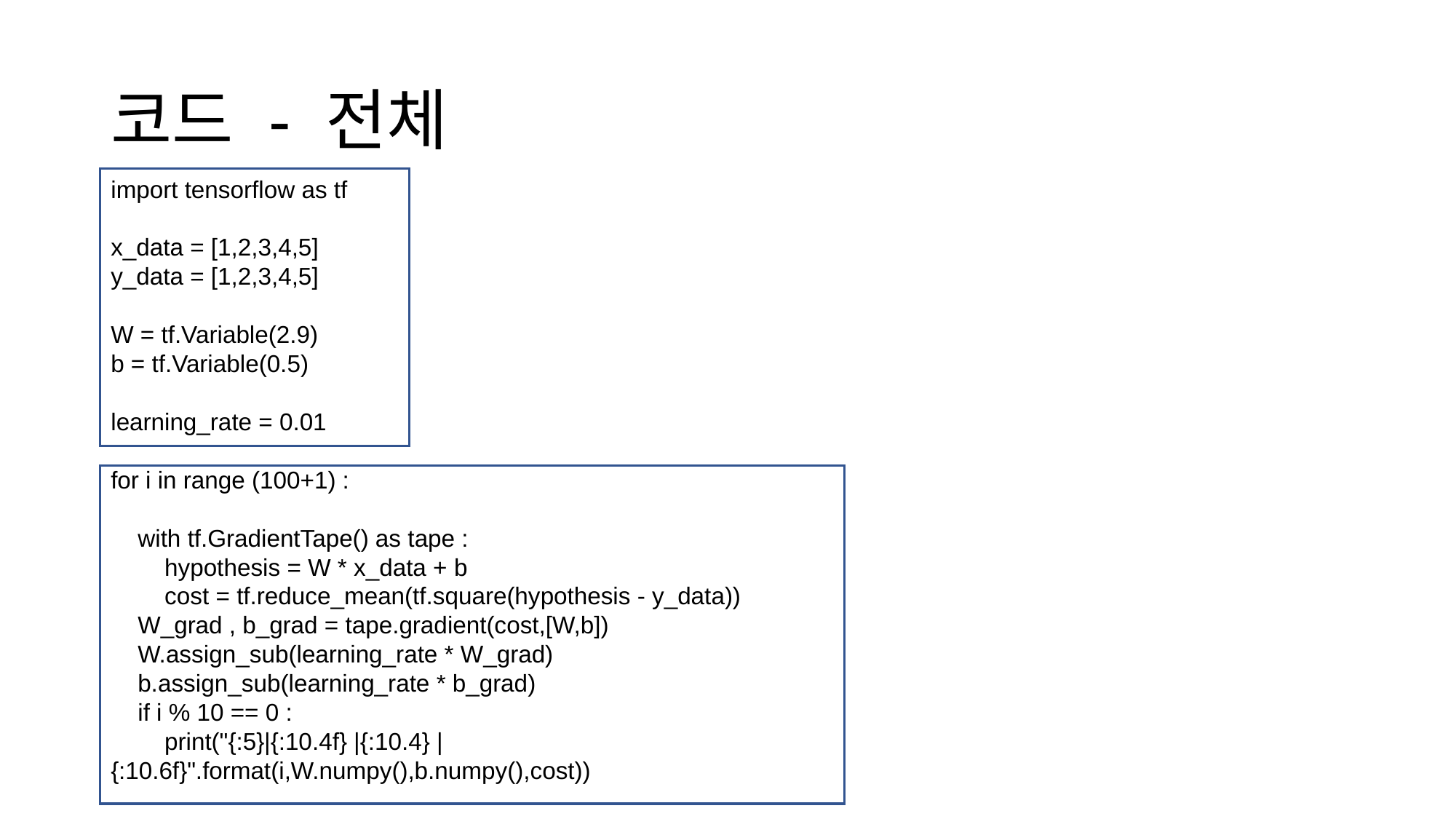

# 코드 - 전체
import tensorflow as tf

x_data = [1,2,3,4,5]
y_data = [1,2,3,4,5]

W = tf.Variable(2.9)
b = tf.Variable(0.5)

learning_rate = 0.01

for i in range (100+1) :

    with tf.GradientTape() as tape :
        hypothesis = W * x_data + b
        cost = tf.reduce_mean(tf.square(hypothesis - y_data))
    W_grad , b_grad = tape.gradient(cost,[W,b])
    W.assign_sub(learning_rate * W_grad)
    b.assign_sub(learning_rate * b_grad)
    if i % 10 == 0 :
        print("{:5}|{:10.4f} |{:10.4} |{:10.6f}".format(i,W.numpy(),b.numpy(),cost))